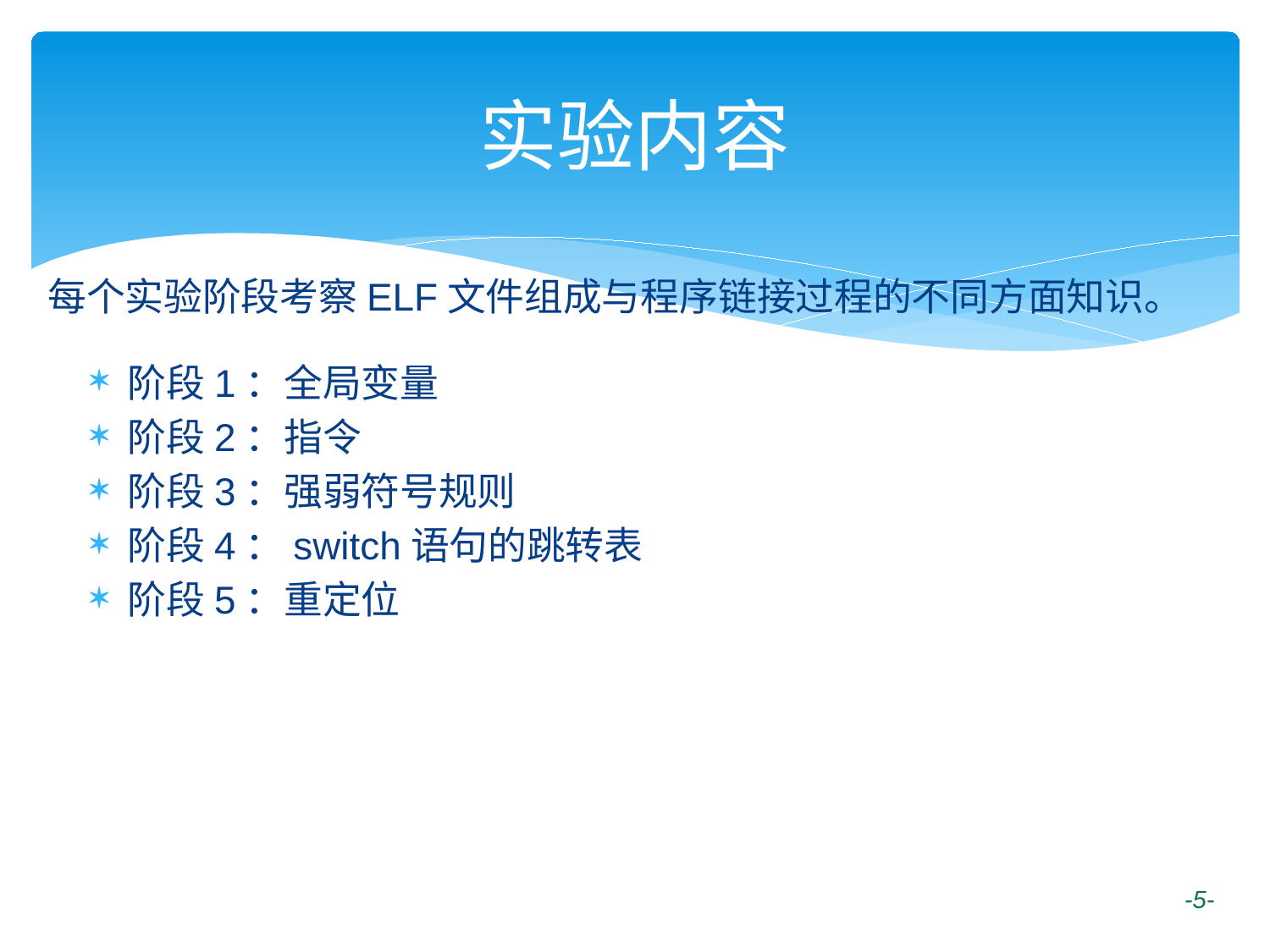

# 实验内容
每个实验阶段考察ELF文件组成与程序链接过程的不同方面知识。
阶段1：全局变量
阶段2：指令
阶段3：强弱符号规则
阶段4：switch语句的跳转表
阶段5：重定位
 -5-